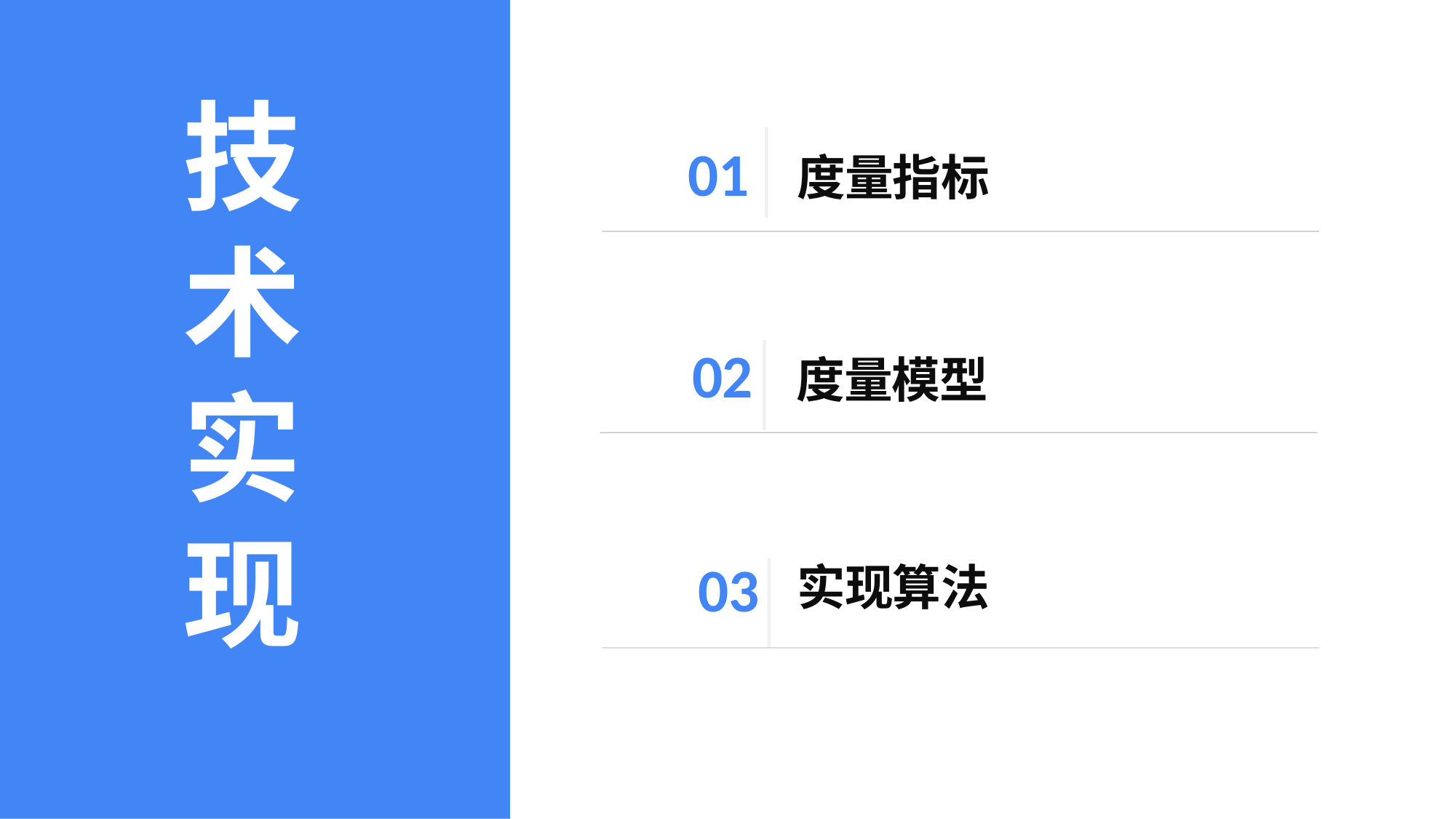

# 技术实现

01
度量指标

02	度量模型

03
实现算法